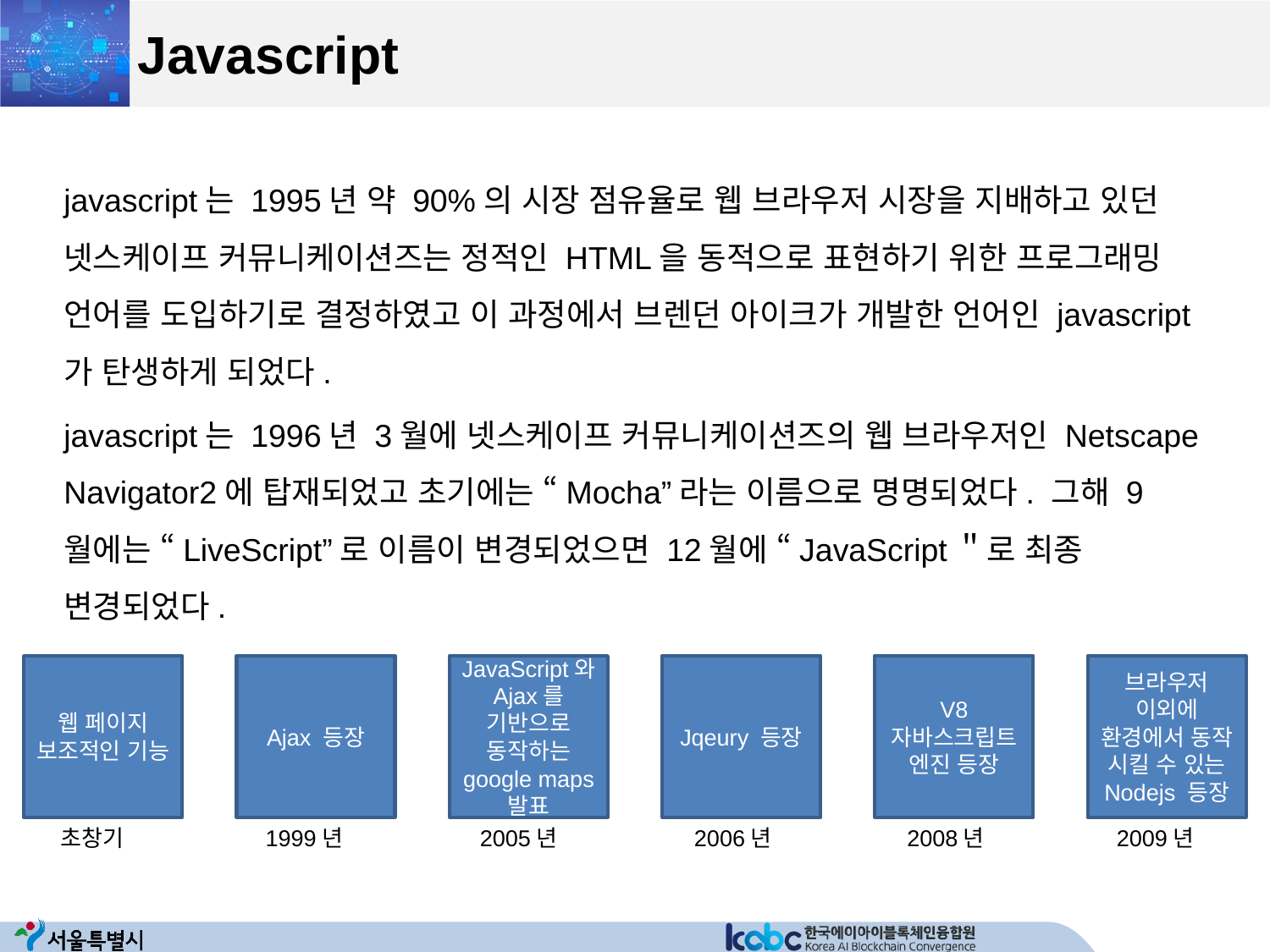

# Javascript
javascript는 1995년 약 90%의 시장 점유율로 웹 브라우저 시장을 지배하고 있던 넷스케이프 커뮤니케이션즈는 정적인 HTML을 동적으로 표현하기 위한 프로그래밍 언어를 도입하기로 결정하였고 이 과정에서 브렌던 아이크가 개발한 언어인 javascript가 탄생하게 되었다.
javascript는 1996년 3월에 넷스케이프 커뮤니케이션즈의 웹 브라우저인 Netscape Navigator2에 탑재되었고 초기에는 “Mocha”라는 이름으로 명명되었다. 그해 9월에는 “LiveScript”로 이름이 변경되었으면 12월에 “JavaScript＂로 최종 변경되었다.
웹 페이지 보조적인 기능
Ajax 등장
JavaScript와 Ajax를 기반으로 동작하는 google maps 발표
Jqeury 등장
V8 자바스크립트 엔진 등장
브라우저 이외에 환경에서 동작 시킬 수 있는 Nodejs 등장
초창기
1999년
2005년
2006년
2008년
2009년